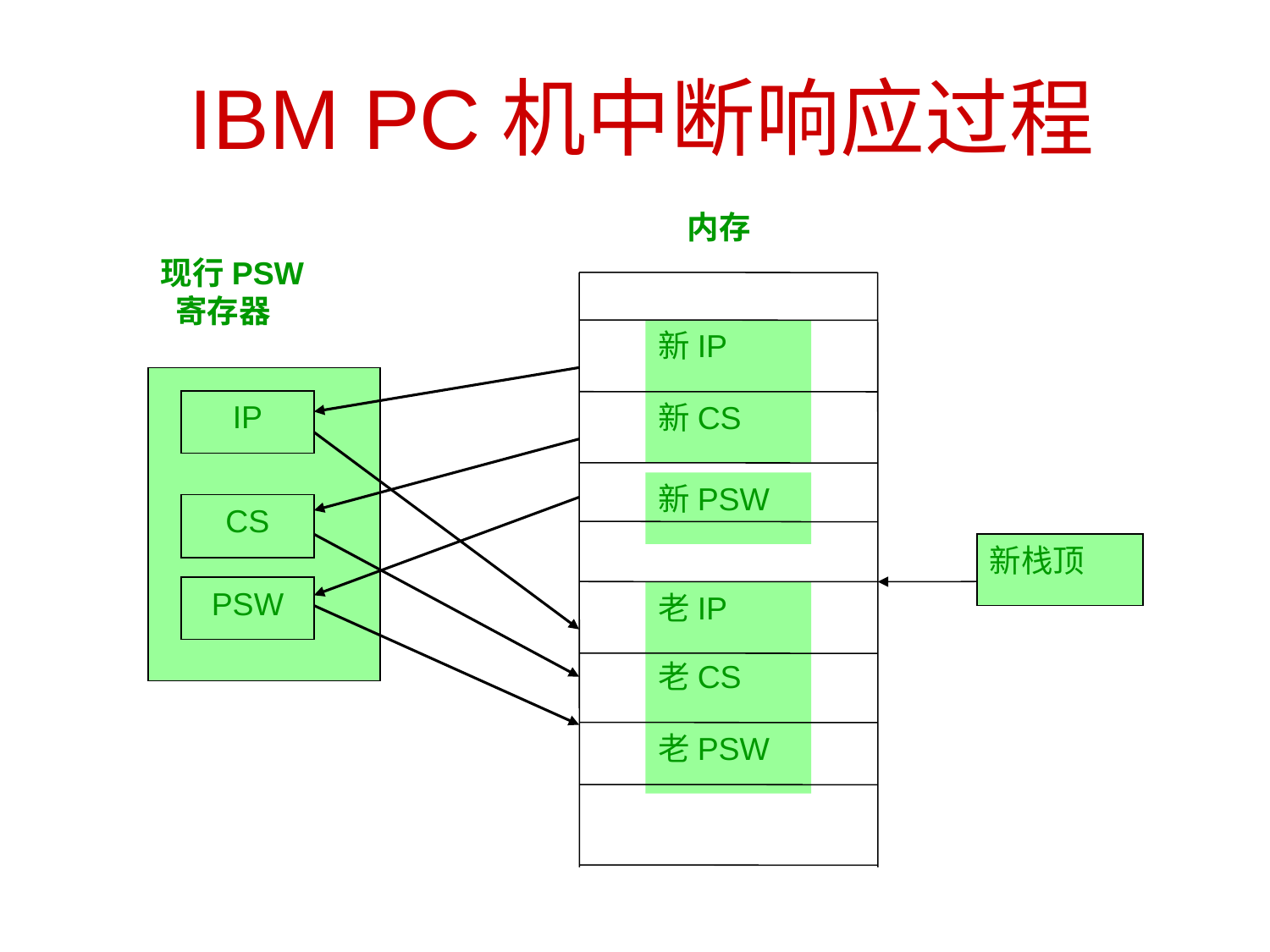

IBM PC机中断响应过程
   内存
现行PSW
 寄存器

新IP

IP

新CS

新PSW

CS

新栈顶

PSW

老IP

老CS

老PSW